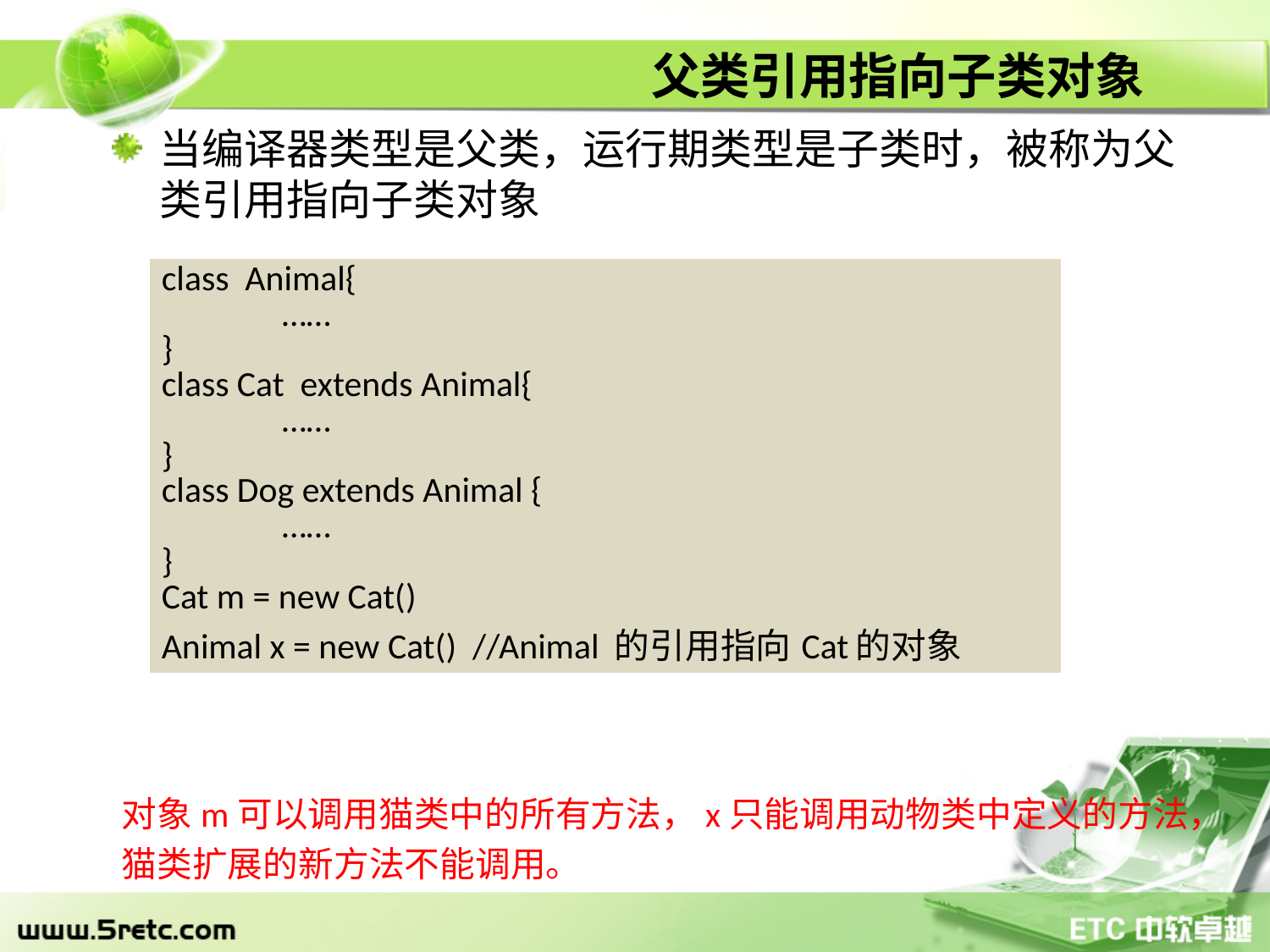

# 父类引用指向子类对象
当编译器类型是父类，运行期类型是子类时，被称为父类引用指向子类对象

| class Animal{ …… } class Cat extends Animal{ …… } class Dog extends Animal { …… } Cat m = new Cat() Animal x = new Cat() //Animal 的引用指向Cat的对象 |
| --- |
对象m可以调用猫类中的所有方法，x只能调用动物类中定义的方法，
猫类扩展的新方法不能调用。